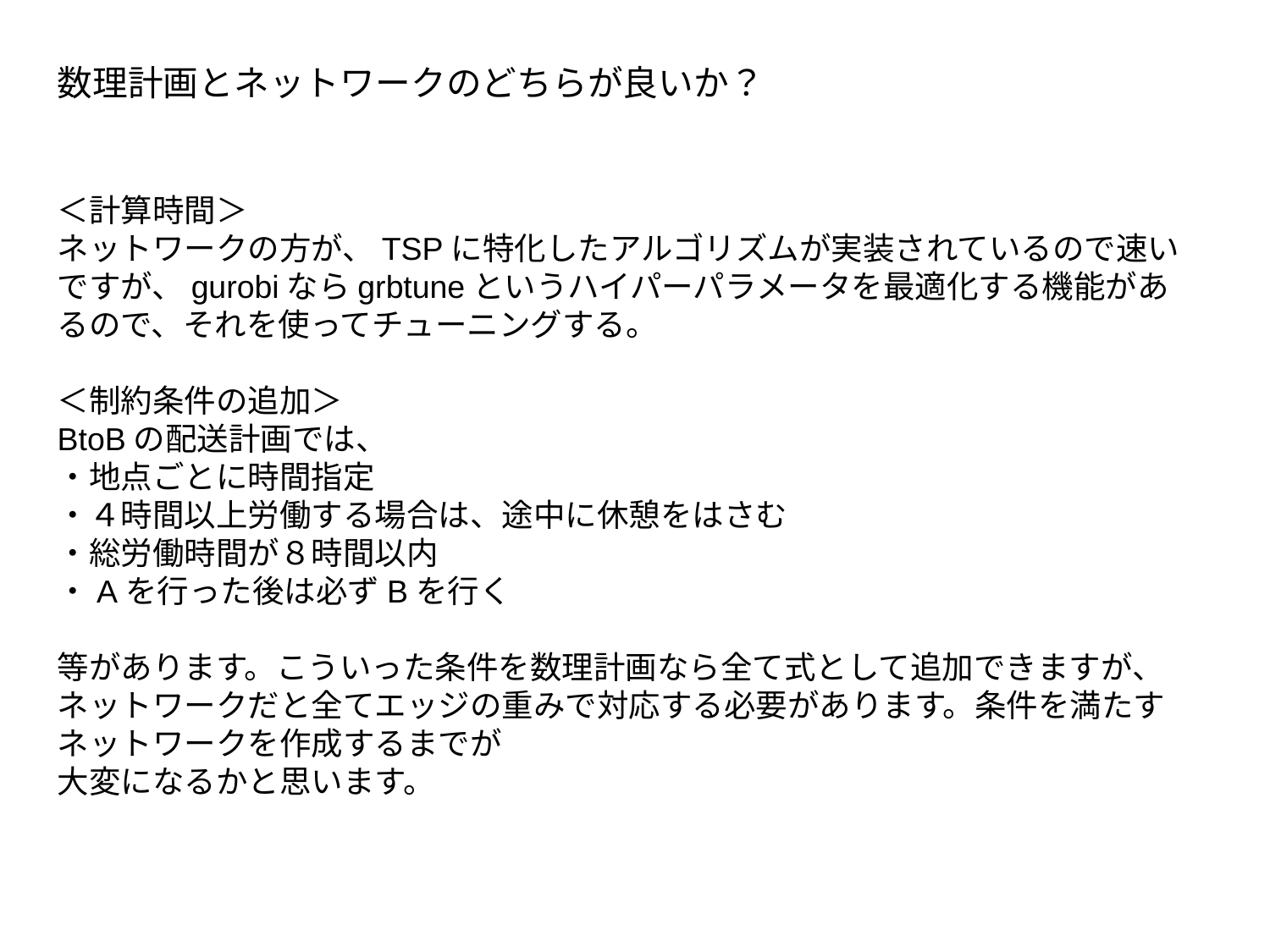

数理計画とネットワークのどちらが良いか？
＜計算時間＞
ネットワークの方が、TSPに特化したアルゴリズムが実装されているので速いですが、gurobiならgrbtuneというハイパーパラメータを最適化する機能があるので、それを使ってチューニングする。

＜制約条件の追加＞
BtoBの配送計画では、
・地点ごとに時間指定
・４時間以上労働する場合は、途中に休憩をはさむ
・総労働時間が８時間以内
・Aを行った後は必ずBを行く

等があります。こういった条件を数理計画なら全て式として追加できますが、ネットワークだと全てエッジの重みで対応する必要があります。条件を満たすネットワークを作成するまでが
大変になるかと思います。